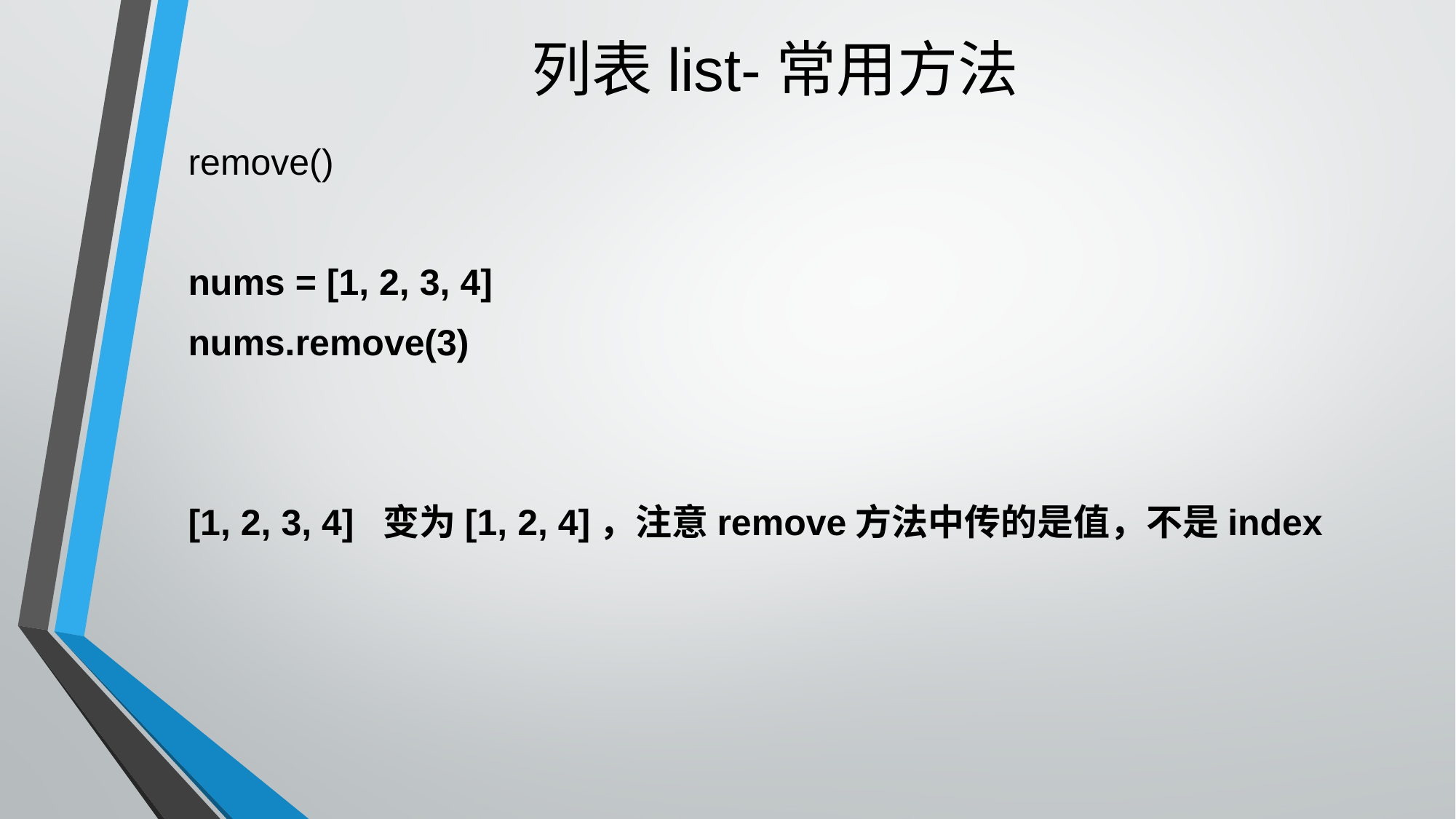

# 列表list-常用方法
remove()

nums = [1, 2, 3, 4]
nums.remove(3)

[1, 2, 3, 4]  变为[1, 2, 4]，注意remove方法中传的是值，不是index